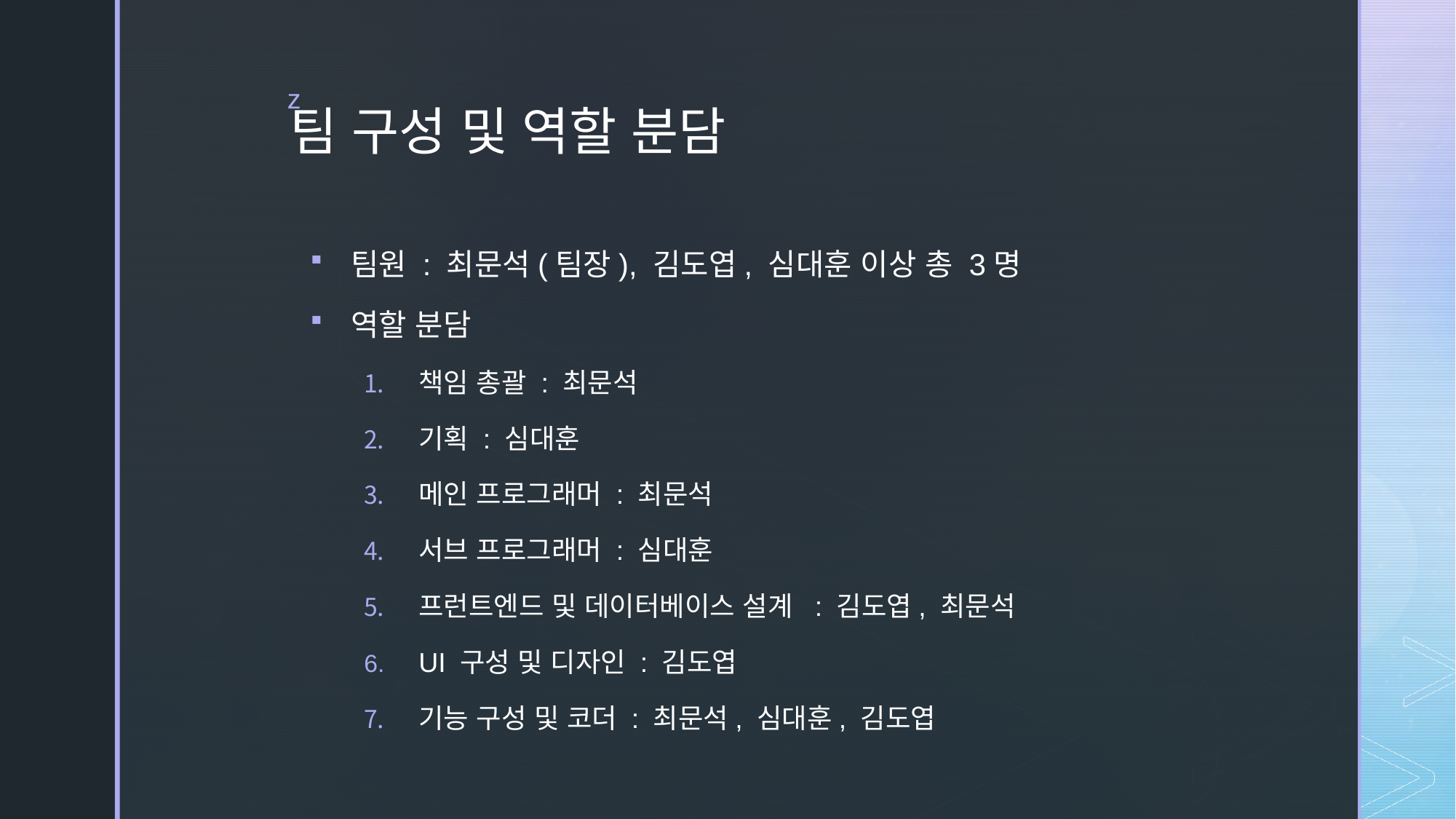

# 팀 구성 및 역할 분담
팀원 : 최문석(팀장), 김도엽, 심대훈 이상 총 3명
역할 분담
책임 총괄 : 최문석
기획 : 심대훈
메인 프로그래머 : 최문석
서브 프로그래머 : 심대훈
프런트엔드 및 데이터베이스 설계  : 김도엽, 최문석
UI 구성 및 디자인 : 김도엽
기능 구성 및 코더 : 최문석, 심대훈, 김도엽